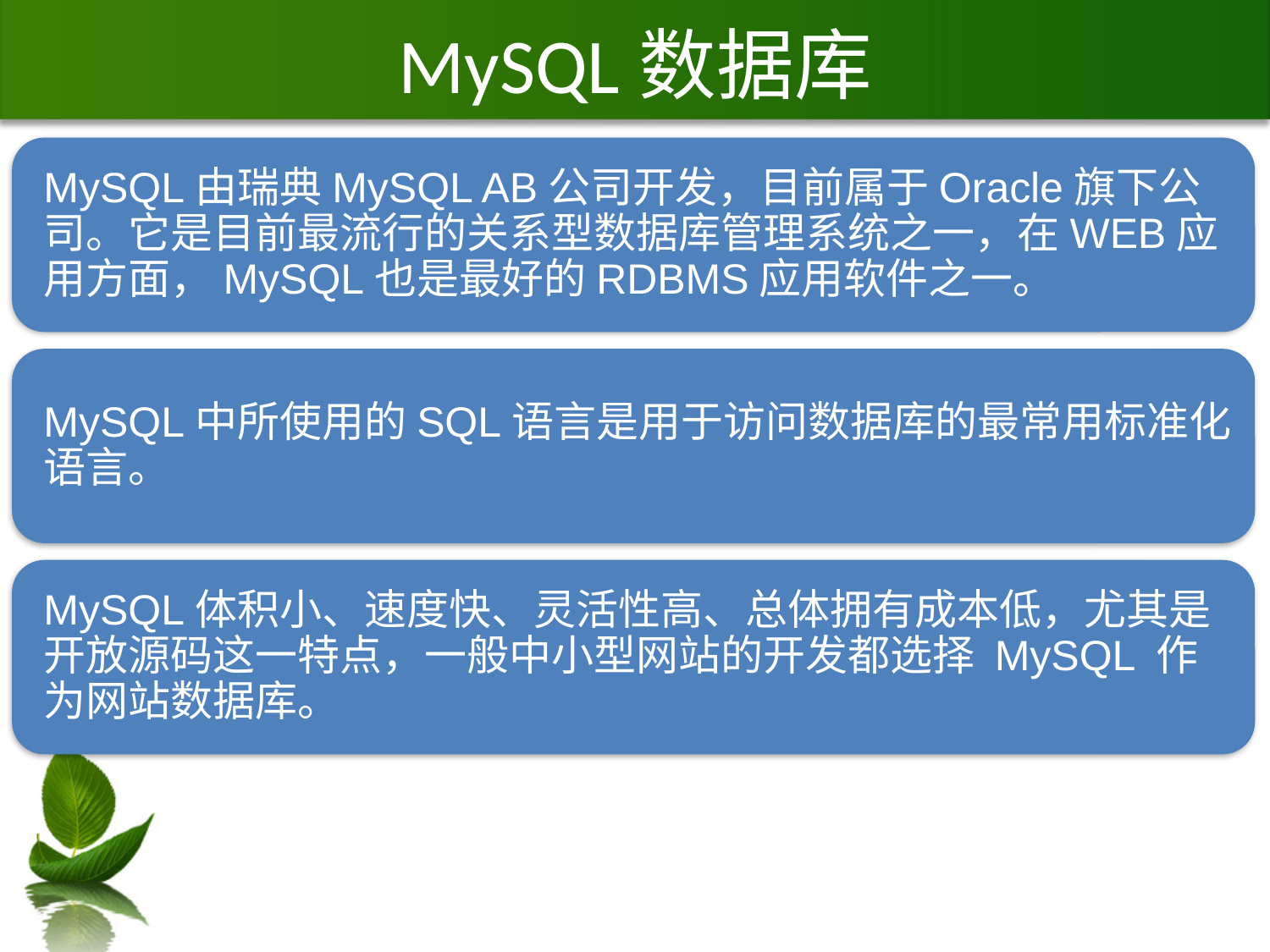

# MySQL数据库
MySQL由瑞典MySQL AB公司开发，目前属于Oracle旗下公司。它是目前最流行的关系型数据库管理系统之一，在WEB应用方面，MySQL也是最好的RDBMS应用软件之一。
MySQL中所使用的SQL语言是用于访问数据库的最常用标准化语言。
MySQL体积小、速度快、灵活性高、总体拥有成本低，尤其是开放源码这一特点，一般中小型网站的开发都选择 MySQL 作为网站数据库。